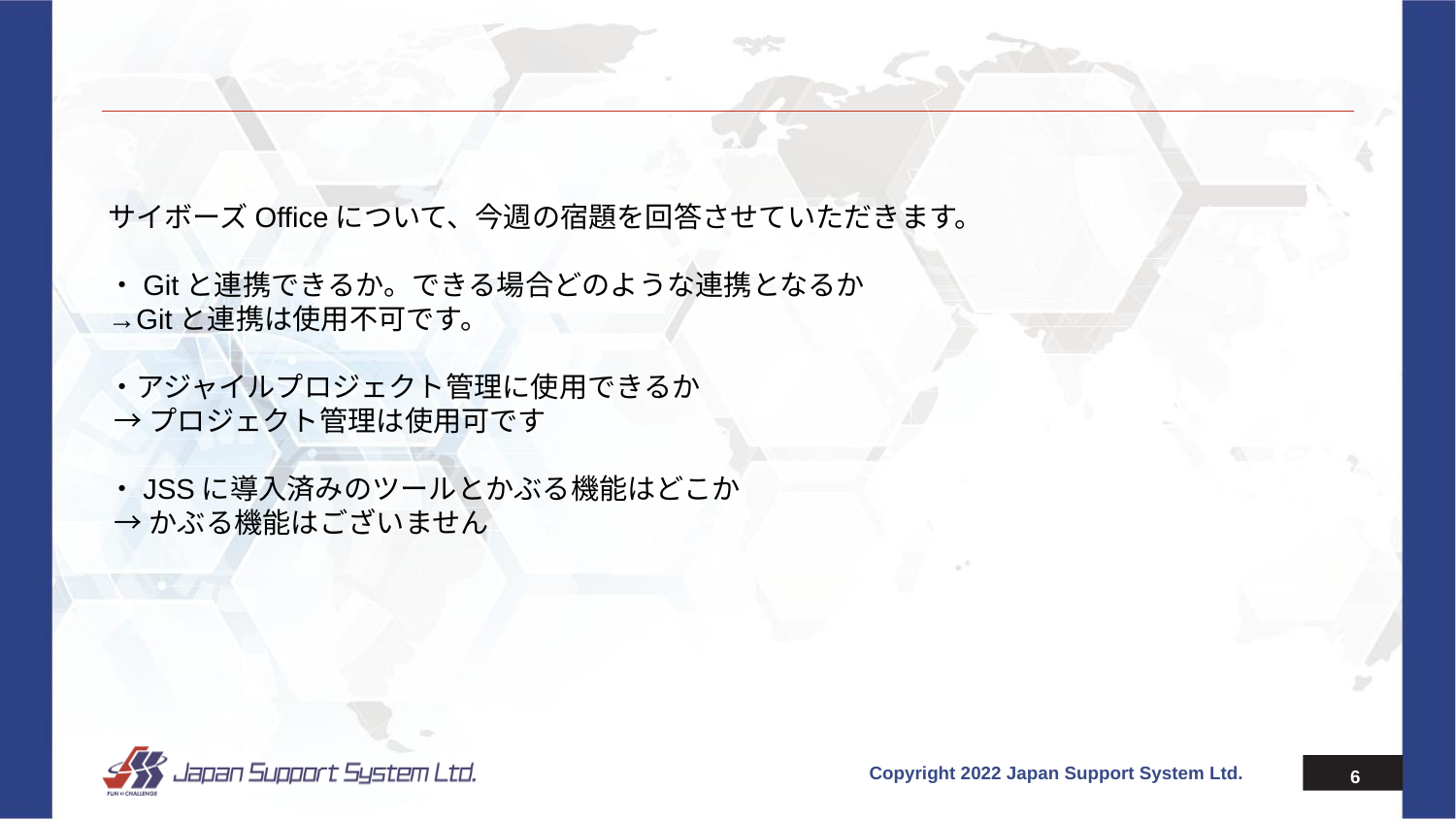

サイボーズOfficeについて、今週の宿題を回答させていただきます。

・Gitと連携できるか。できる場合どのような連携となるか
→Gitと連携は使用不可です。

・アジャイルプロジェクト管理に使用できるか
 →プロジェクト管理は使用可です

・JSSに導入済みのツールとかぶる機能はどこか
 →かぶる機能はございません
6